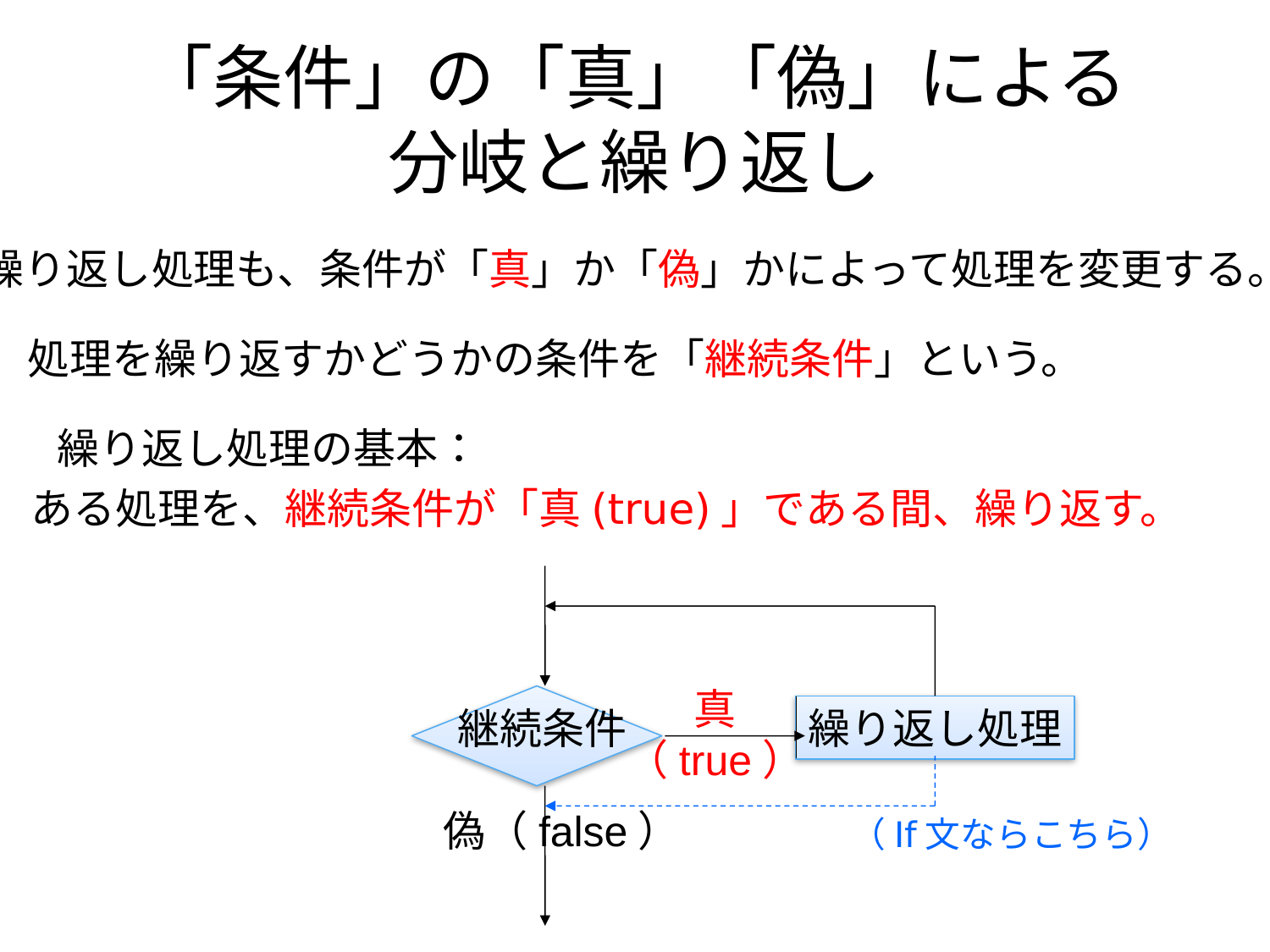

# 「条件」の「真」「偽」による 分岐と繰り返し
繰り返し処理も、条件が「真」か「偽」かによって処理を変更する。
処理を繰り返すかどうかの条件を「継続条件」という。
繰り返し処理の基本：
ある処理を、継続条件が「真(true)」である間、繰り返す。

真
（true）

継続条件
繰り返し処理

偽（false）

（If文ならこちら）